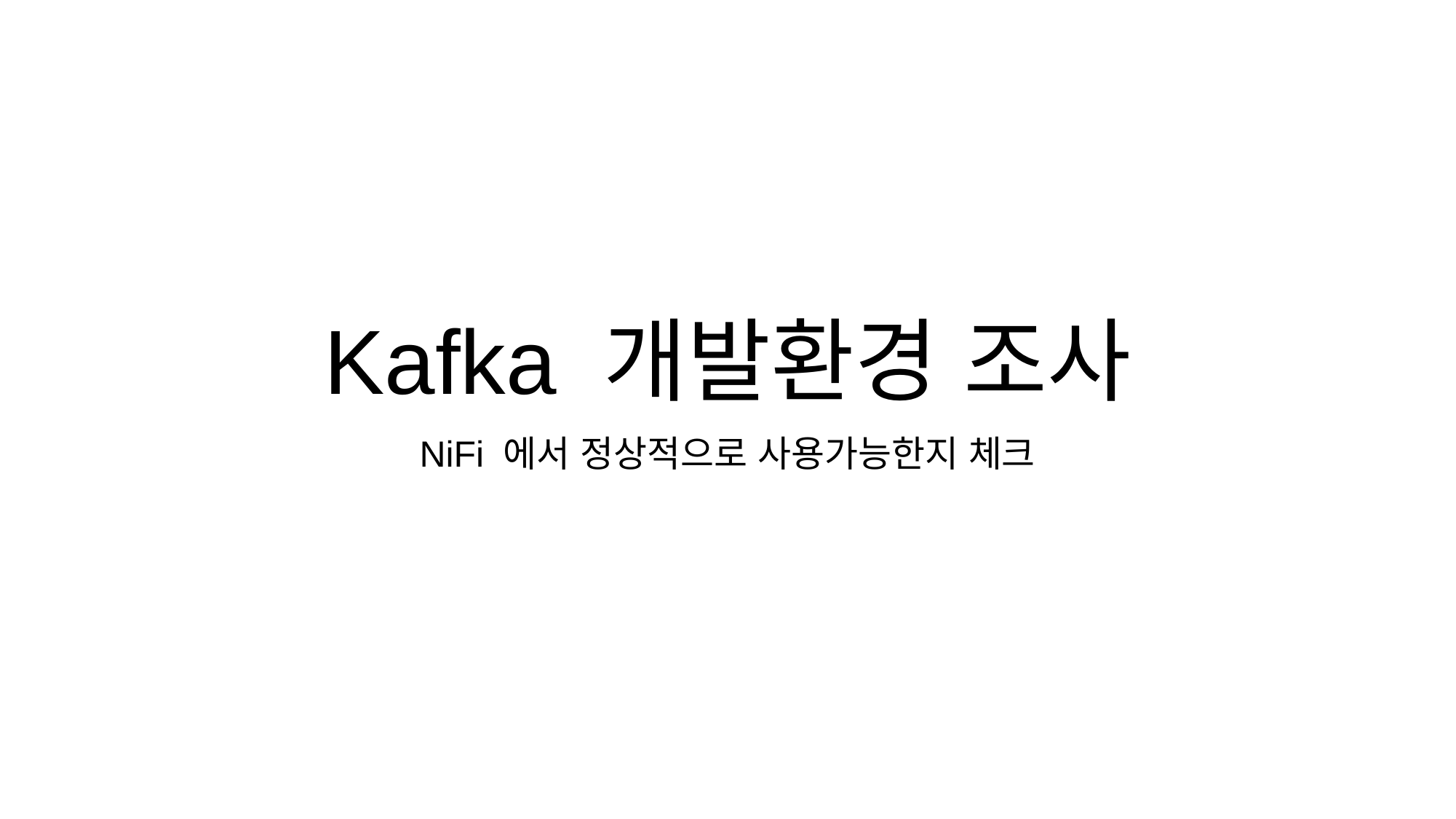

# Kafka 개발환경 조사
NiFi 에서 정상적으로 사용가능한지 체크